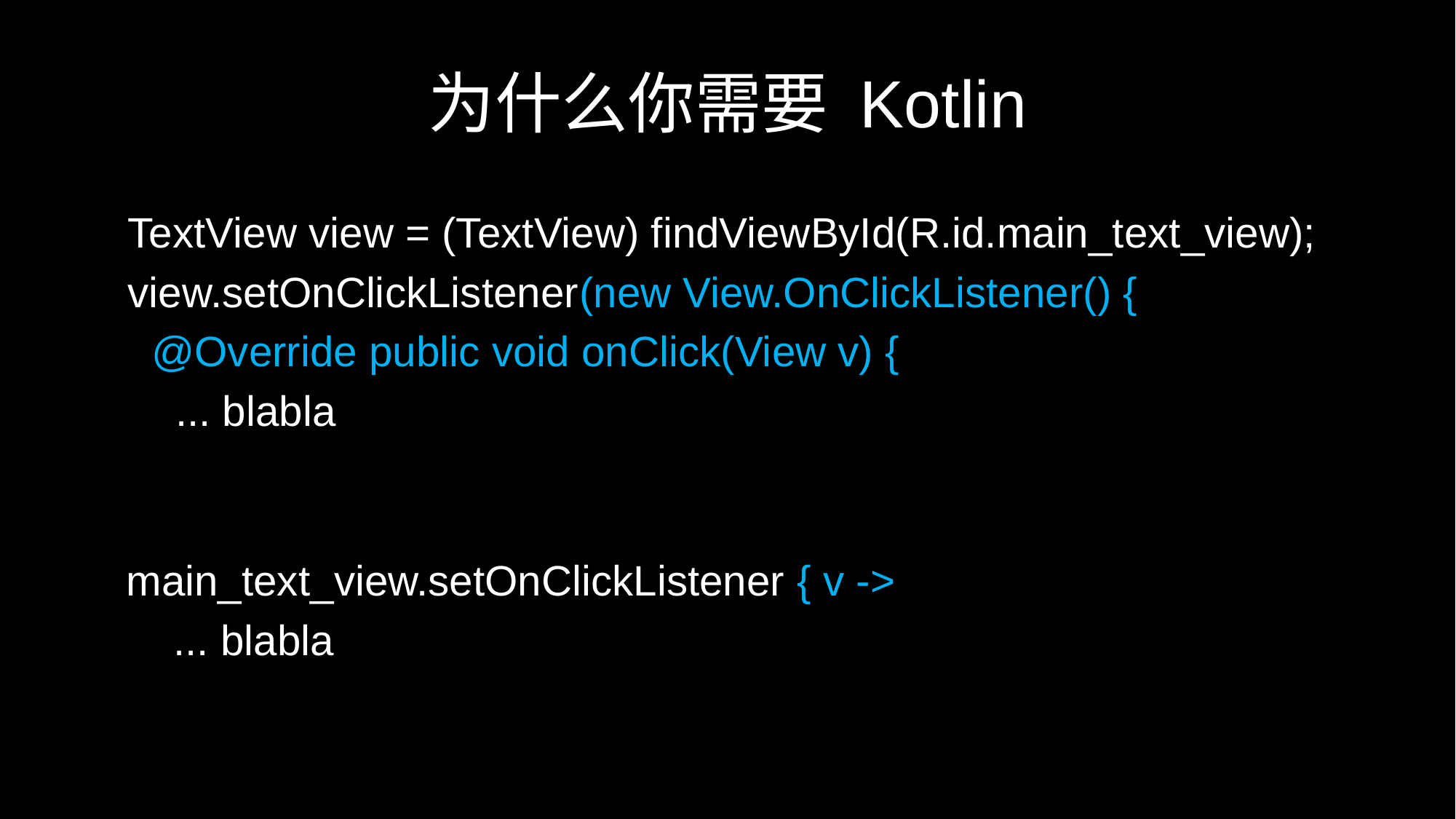

# 为什么你需要 Kotlin
TextView view = (TextView) findViewById(R.id.main_text_view);
view.setOnClickListener(new View.OnClickListener() {
  @Override public void onClick(View v) {
    ... blabla
main_text_view.setOnClickListener { v ->
    ... blabla